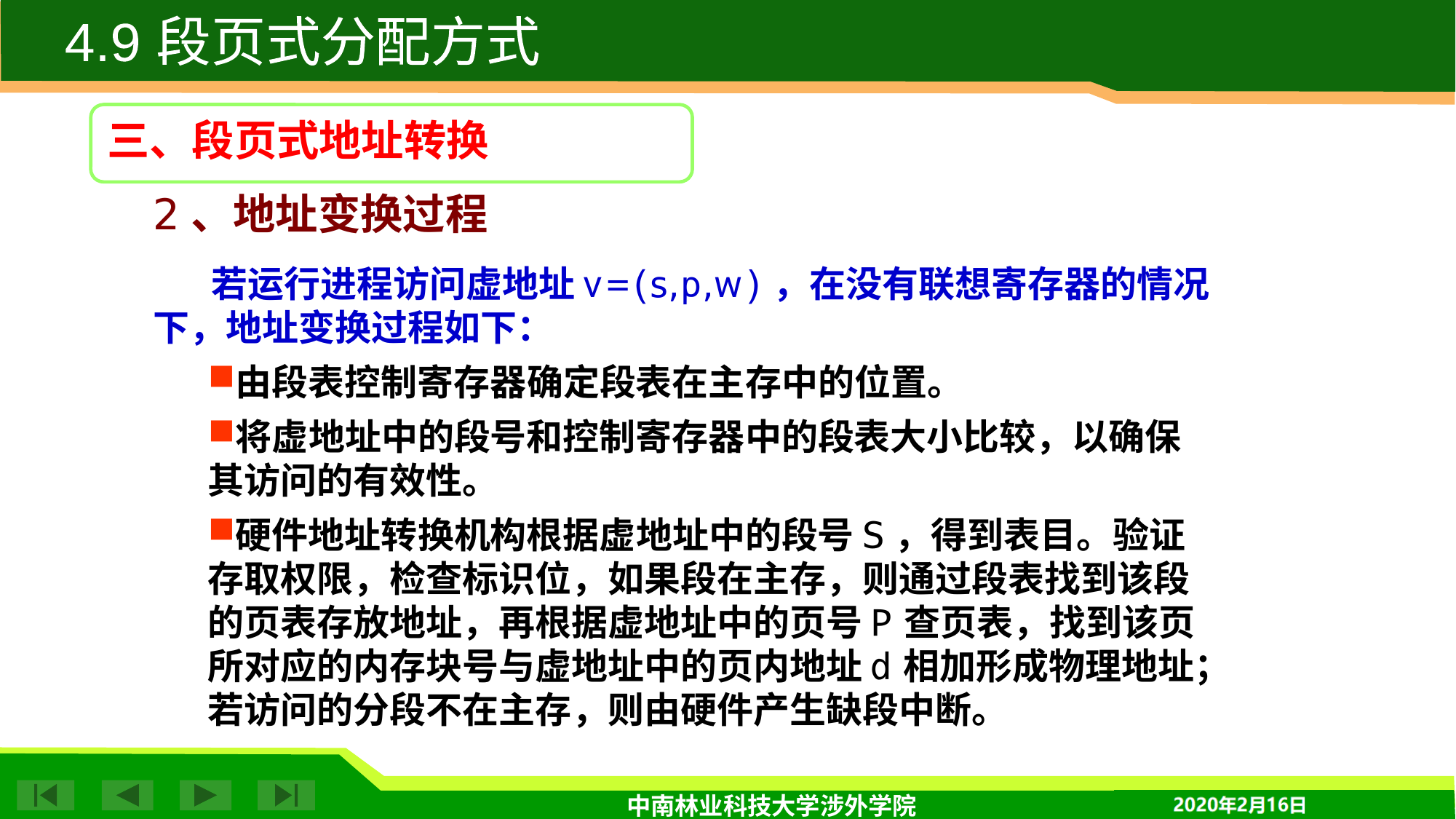

4.9 段页式分配方式

三、段页式地址转换
2、地址变换过程
      若运行进程访问虚地址v=(s,p,w)，在没有联想寄存器的情况下，地址变换过程如下：
由段表控制寄存器确定段表在主存中的位置。
将虚地址中的段号和控制寄存器中的段表大小比较，以确保其访问的有效性。
硬件地址转换机构根据虚地址中的段号S，得到表目。验证存取权限，检查标识位，如果段在主存，则通过段表找到该段的页表存放地址，再根据虚地址中的页号P查页表，找到该页所对应的内存块号与虚地址中的页内地址d相加形成物理地址；若访问的分段不在主存，则由硬件产生缺段中断。